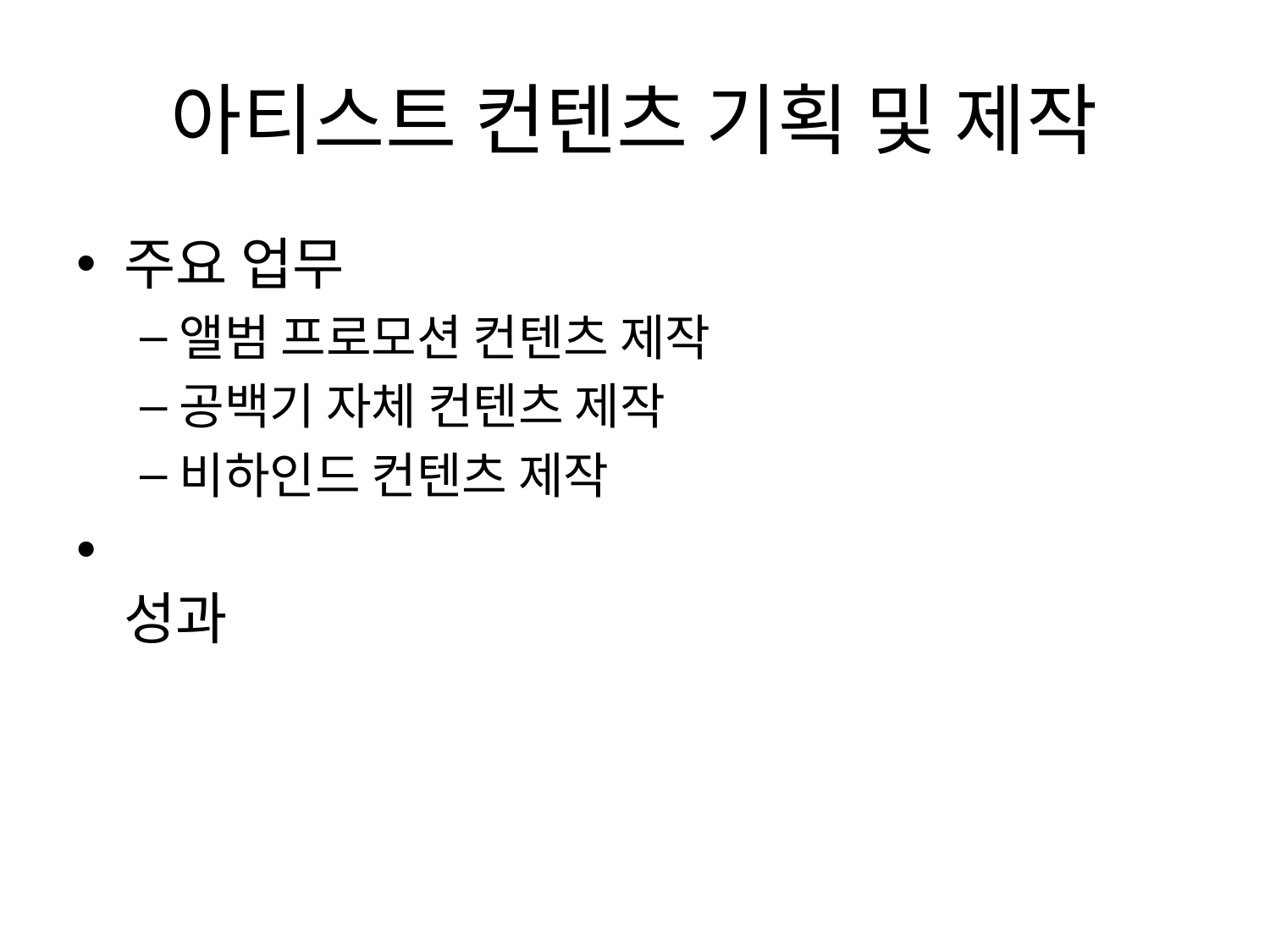

# 아티스트 컨텐츠 기획 및 제작
주요 업무
앨범 프로모션 컨텐츠 제작
공백기 자체 컨텐츠 제작
비하인드 컨텐츠 제작
성과